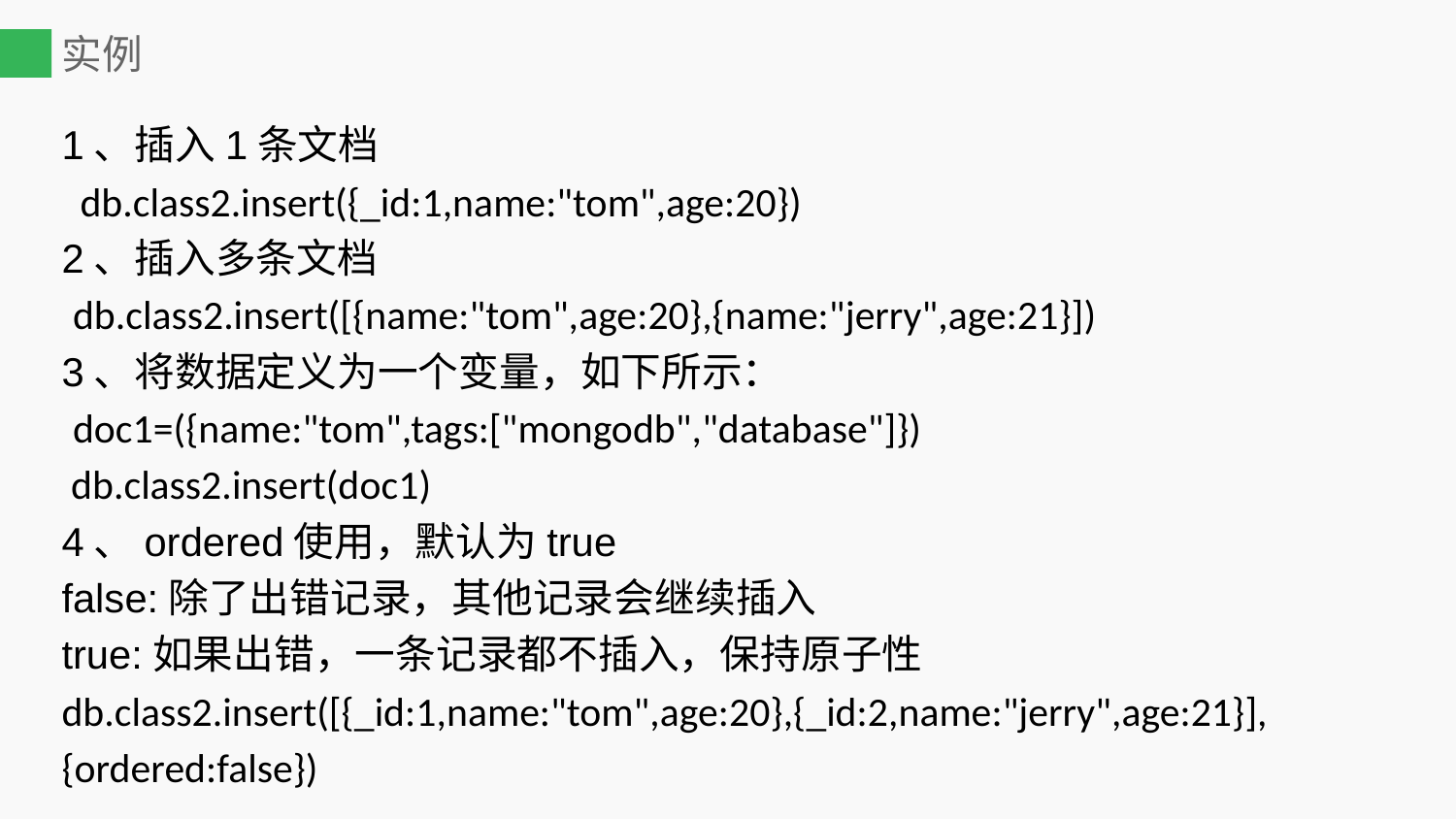

# 实例
1、插入1条文档
  db.class2.insert({_id:1,name:"tom",age:20})
2、插入多条文档
 db.class2.insert([{name:"tom",age:20},{name:"jerry",age:21}])
3、将数据定义为一个变量，如下所示：
 doc1=({name:"tom",tags:["mongodb","database"]})
 db.class2.insert(doc1)
4、ordered使用，默认为true
false:除了出错记录，其他记录会继续插入
true:如果出错，一条记录都不插入，保持原子性 db.class2.insert([{_id:1,name:"tom",age:20},{_id:2,name:"jerry",age:21}],{ordered:false})